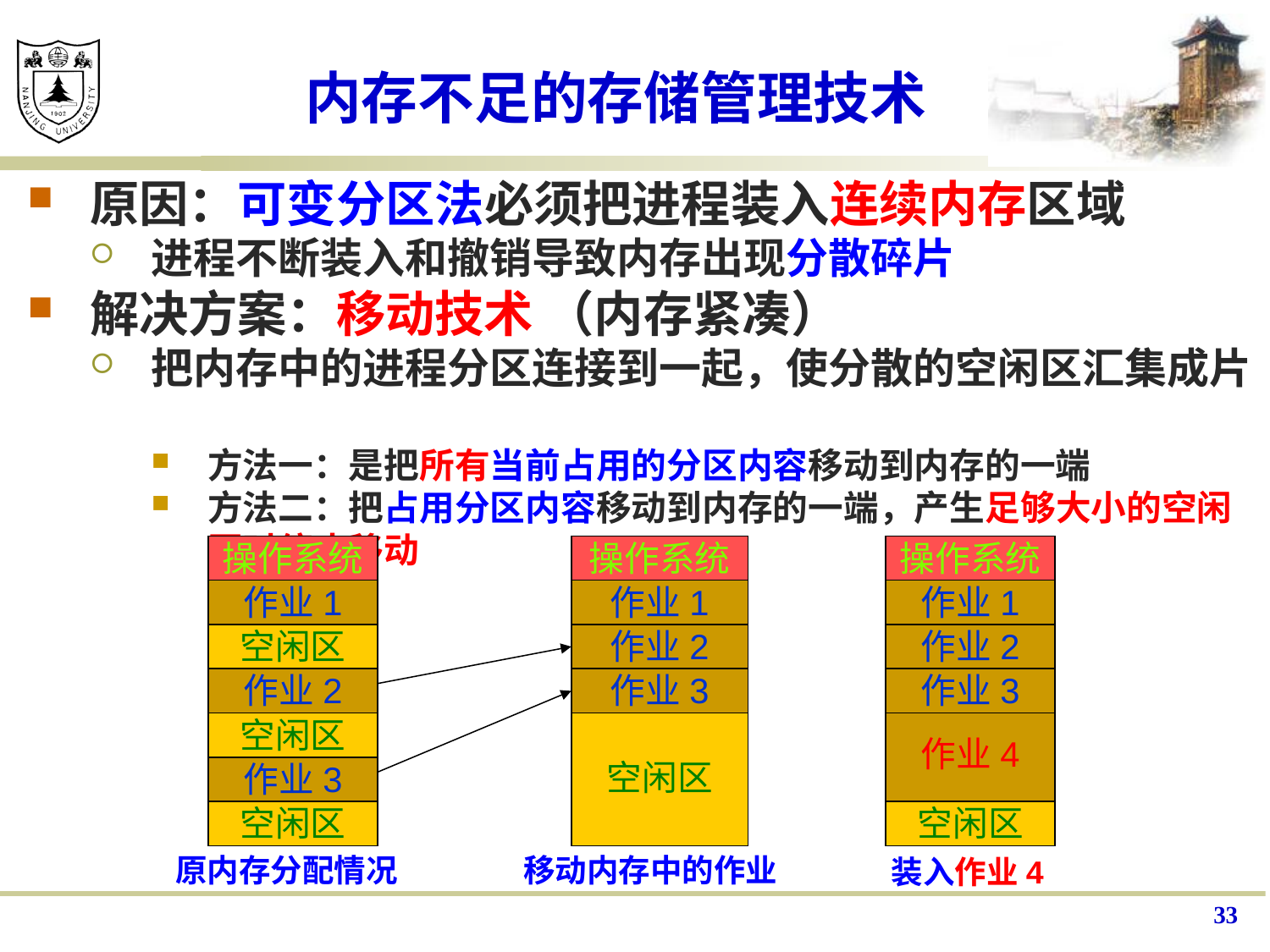

# 内存不足的存储管理技术
原因：可变分区法必须把进程装入连续内存区域
进程不断装入和撤销导致内存出现分散碎片
解决方案：移动技术 （内存紧凑）
把内存中的进程分区连接到一起，使分散的空闲区汇集成片
方法一：是把所有当前占用的分区内容移动到内存的一端
方法二：把占用分区内容移动到内存的一端，产生足够大小的空闲区时停止移动
操作系统
作业1
空闲区
作业2
空闲区
作业3
空闲区
操作系统
作业1
作业2
作业3

空闲区
操作系统
作业1
作业2
作业3

作业4
空闲区

原内存分配情况
移动内存中的作业
装入作业4
33